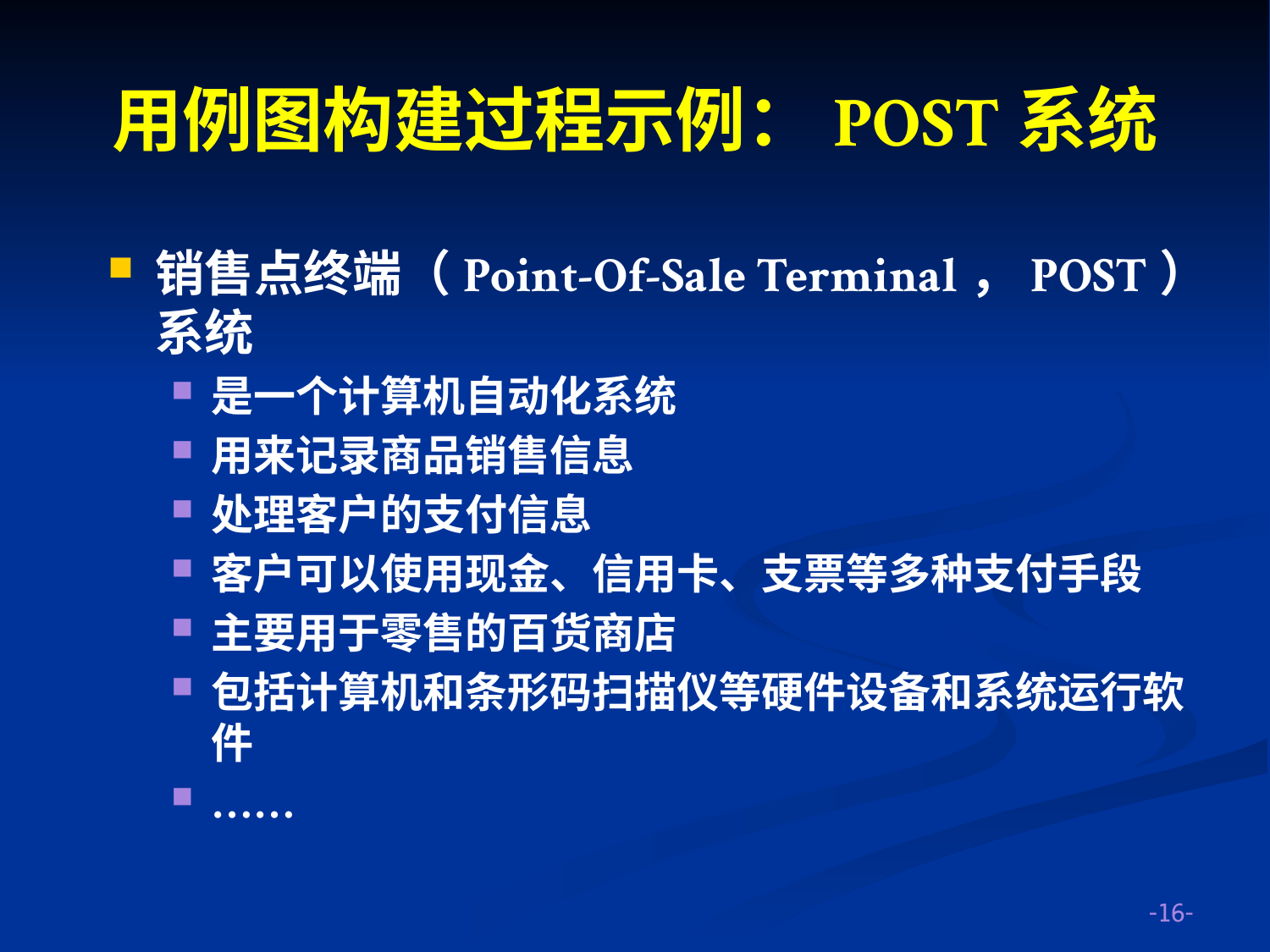

# 用例图构建过程示例：POST系统
销售点终端（Point-Of-Sale Terminal，POST）系统
是一个计算机自动化系统
用来记录商品销售信息
处理客户的支付信息
客户可以使用现金、信用卡、支票等多种支付手段
主要用于零售的百货商店
包括计算机和条形码扫描仪等硬件设备和系统运行软件
……
-16-